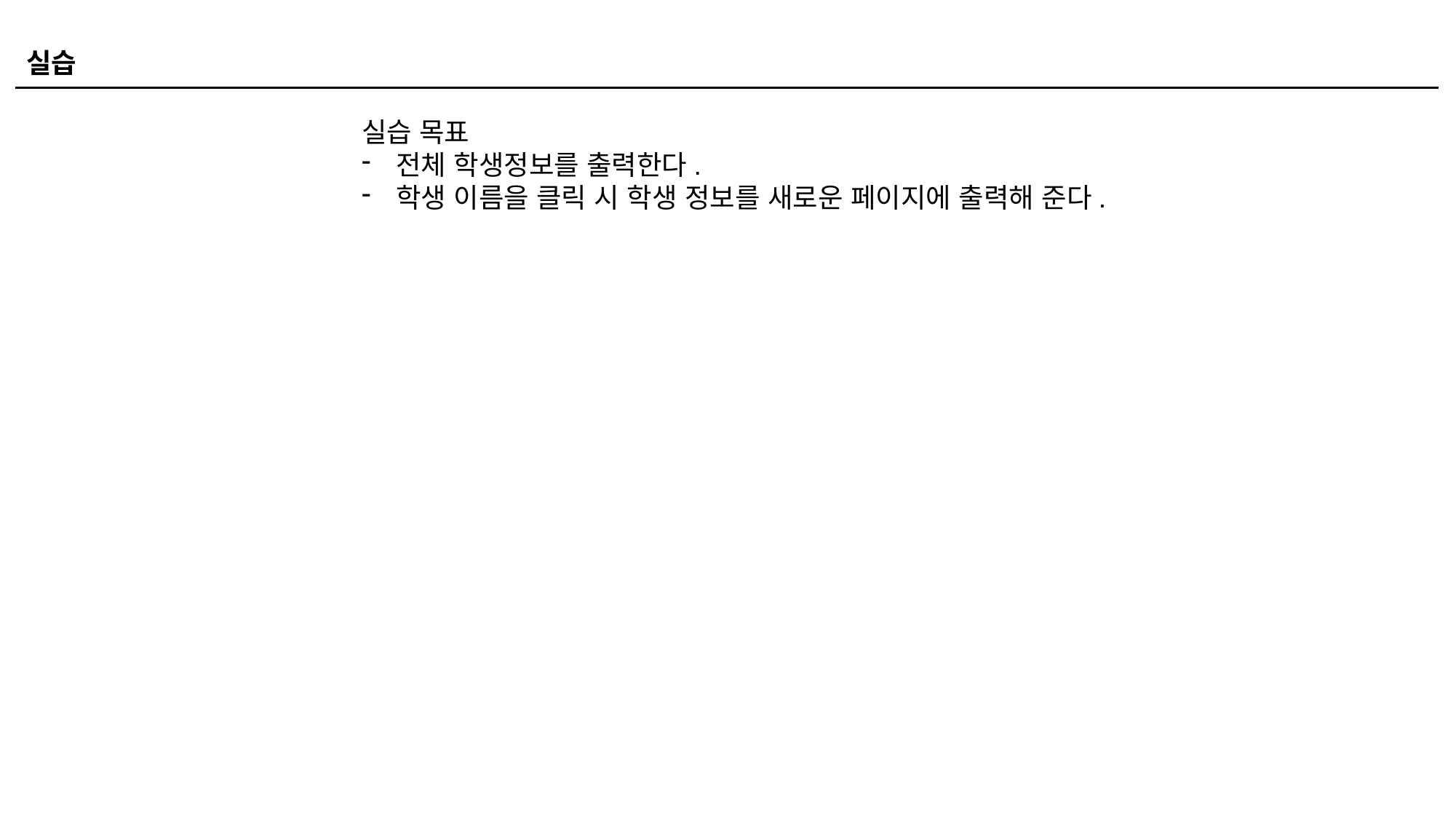

실습
실습 목표
전체 학생정보를 출력한다.
학생 이름을 클릭 시 학생 정보를 새로운 페이지에 출력해 준다.